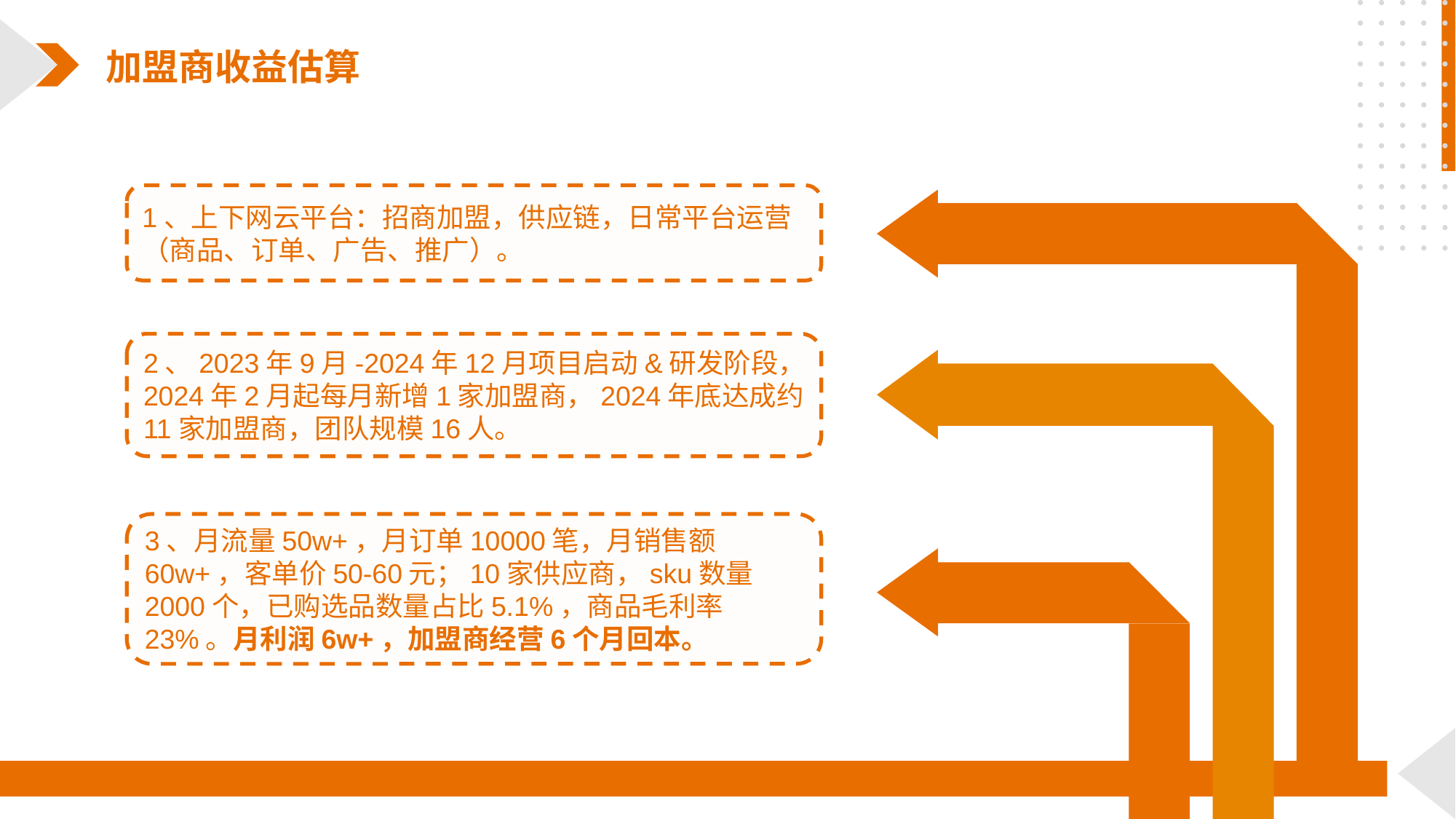

加盟商收益估算
1、上下网云平台：招商加盟，供应链，日常平台运营（商品、订单、广告、推广）。

2、2023年9月-2024年12月项目启动&研发阶段，2024年2月起每月新增1家加盟商，2024年底达成约11家加盟商，团队规模16人。

3、月流量50w+，月订单10000笔，月销售额60w+，客单价50-60元；10家供应商，sku数量2000个，已购选品数量占比5.1%，商品毛利率23%。月利润6w+，加盟商经营6个月回本。